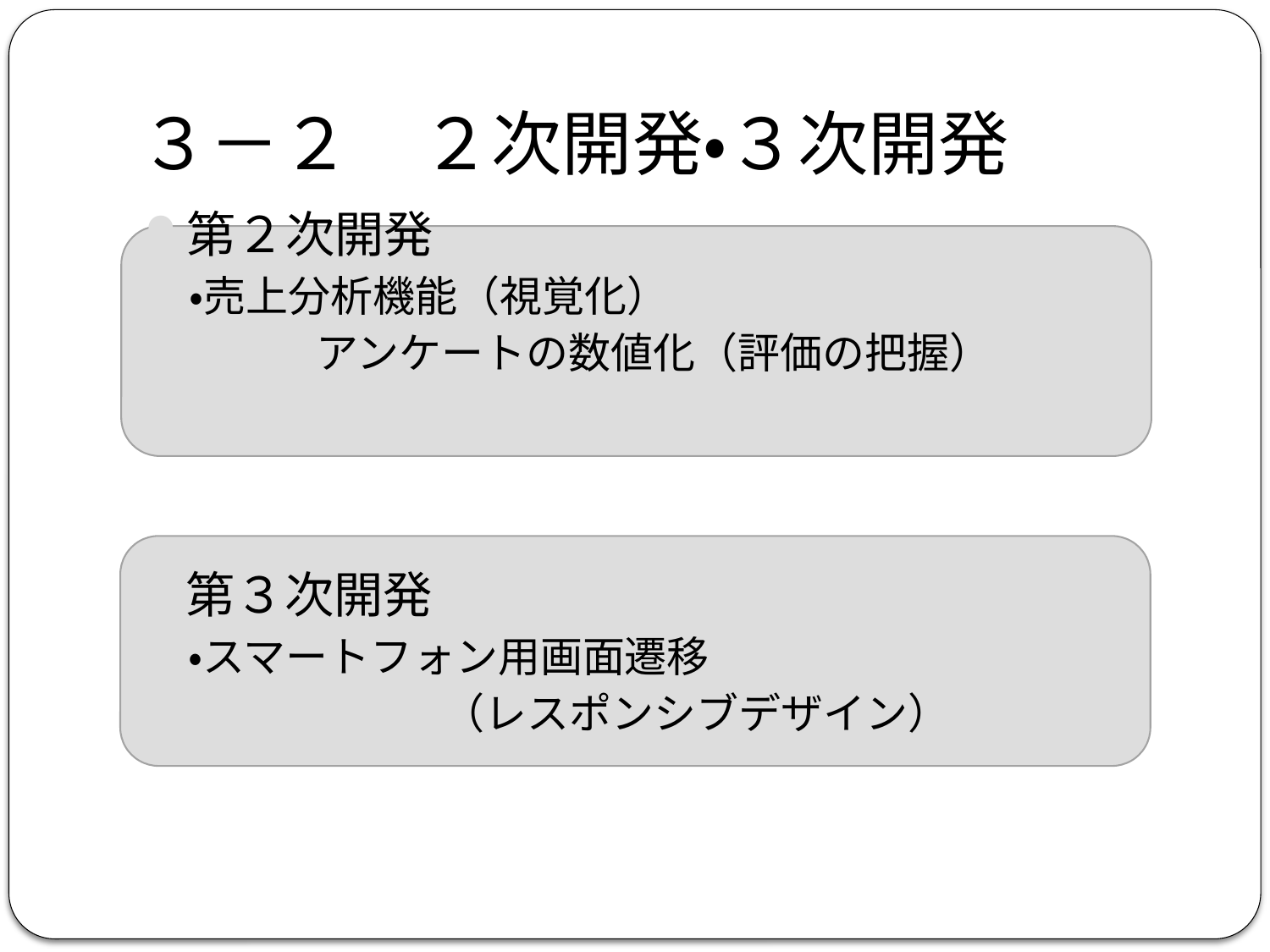

# ３－２　２次開発・３次開発
第２次開発
・売上分析機能（視覚化）
	アンケートの数値化（評価の把握）
第３次開発
・スマートフォン用画面遷移
		（レスポンシブデザイン）